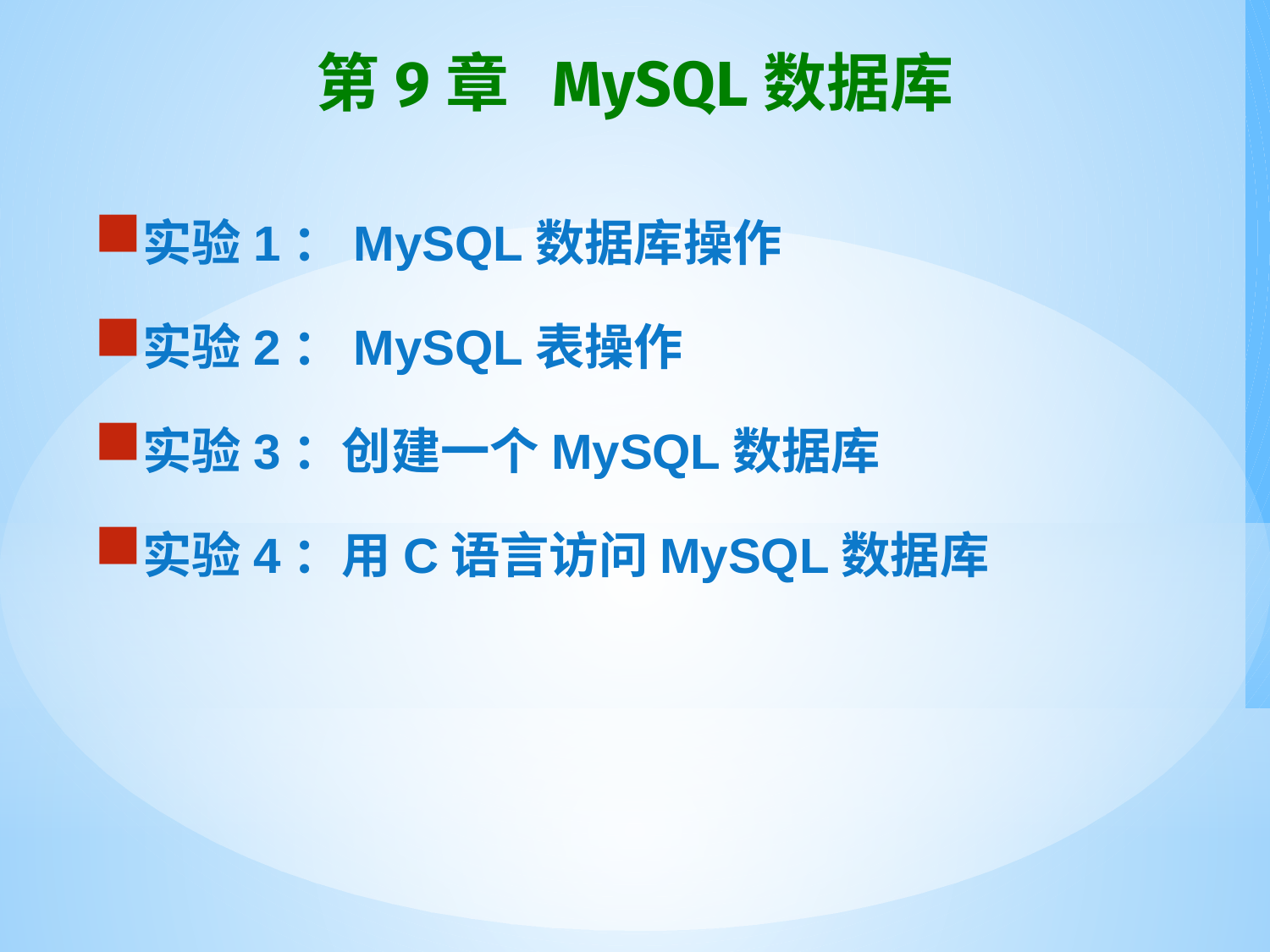

# 第9章  MySQL数据库
实验1：MySQL数据库操作
实验2：MySQL表操作
实验3：创建一个MySQL数据库
实验4：用C语言访问MySQL数据库